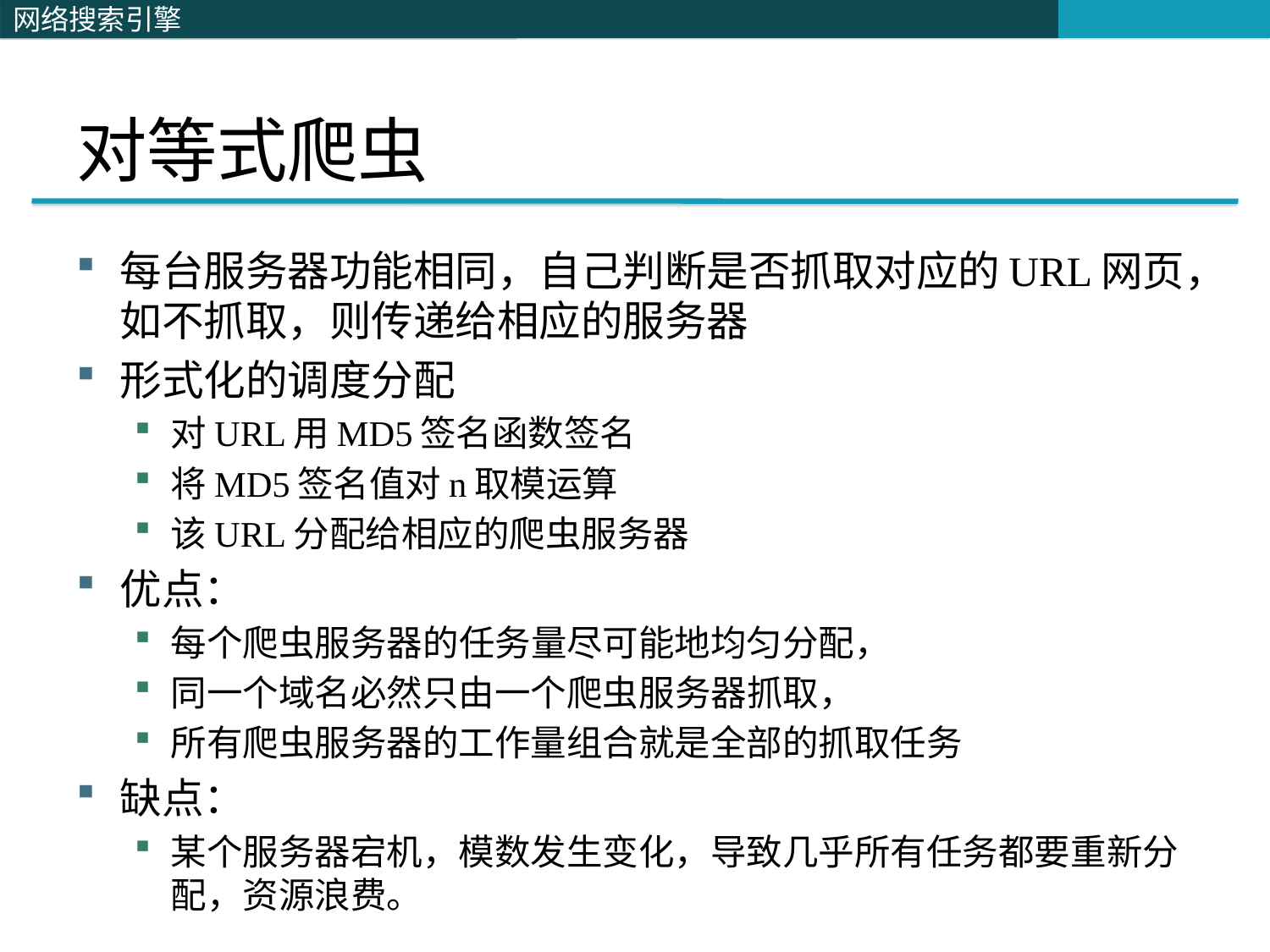

# 对等式爬虫
每台服务器功能相同，自己判断是否抓取对应的URL网页，如不抓取，则传递给相应的服务器
形式化的调度分配
对URL用MD5签名函数签名
将MD5签名值对n取模运算
该URL分配给相应的爬虫服务器
优点：
每个爬虫服务器的任务量尽可能地均匀分配，
同一个域名必然只由一个爬虫服务器抓取，
所有爬虫服务器的工作量组合就是全部的抓取任务
缺点：
某个服务器宕机，模数发生变化，导致几乎所有任务都要重新分配，资源浪费。

58